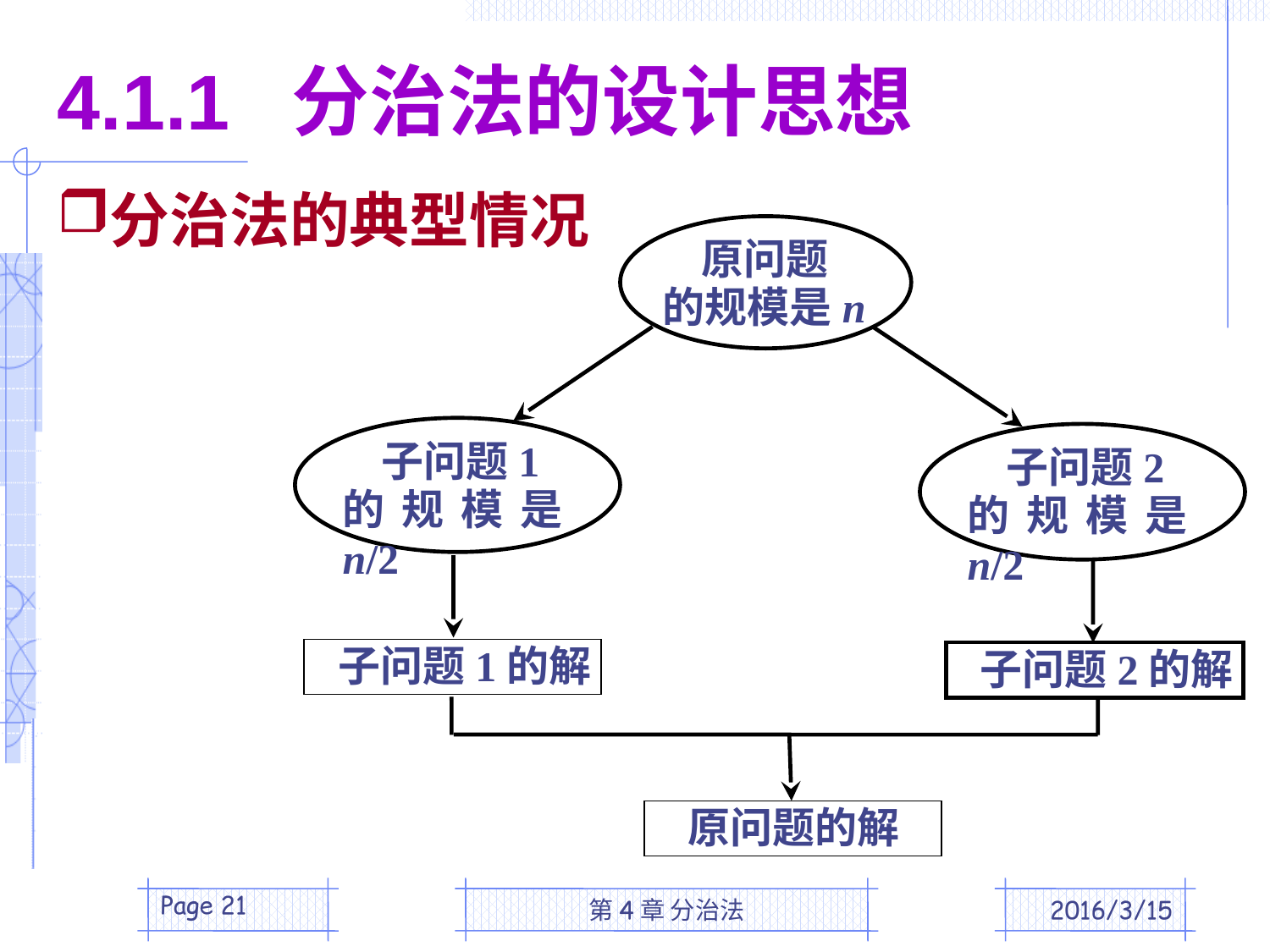

4.1.1  分治法的设计思想
分治法的典型情况
   原问题
的规模是n

   子问题1
的规模是n/2
   子问题2
的规模是n/2

  子问题1的解
  子问题2的解

   原问题的解
Page 21
第4章 分治法
2016/3/15